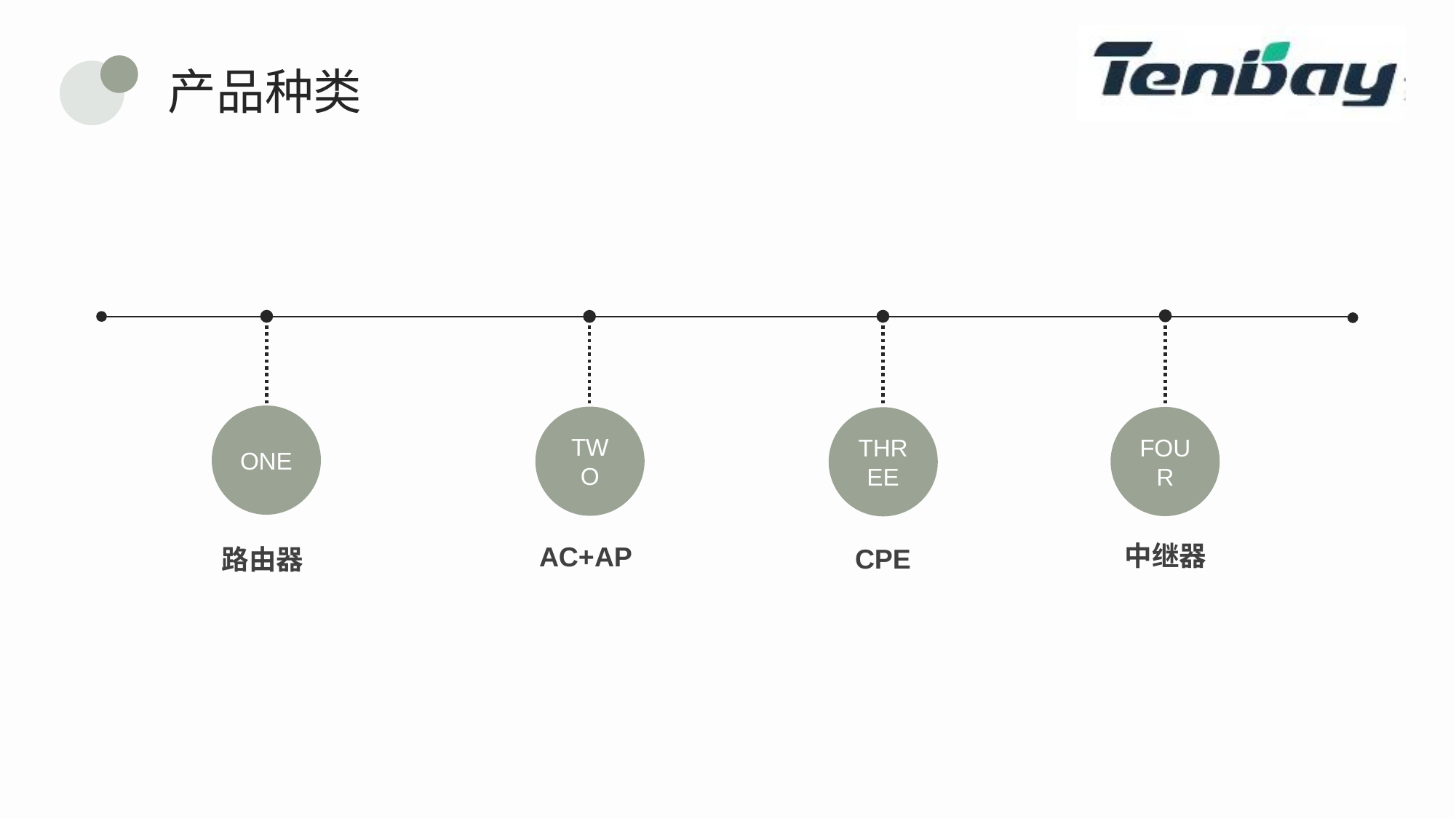

产品种类

ONE
TWO
FOUR
THREE
中继器
AC+AP
CPE
路由器